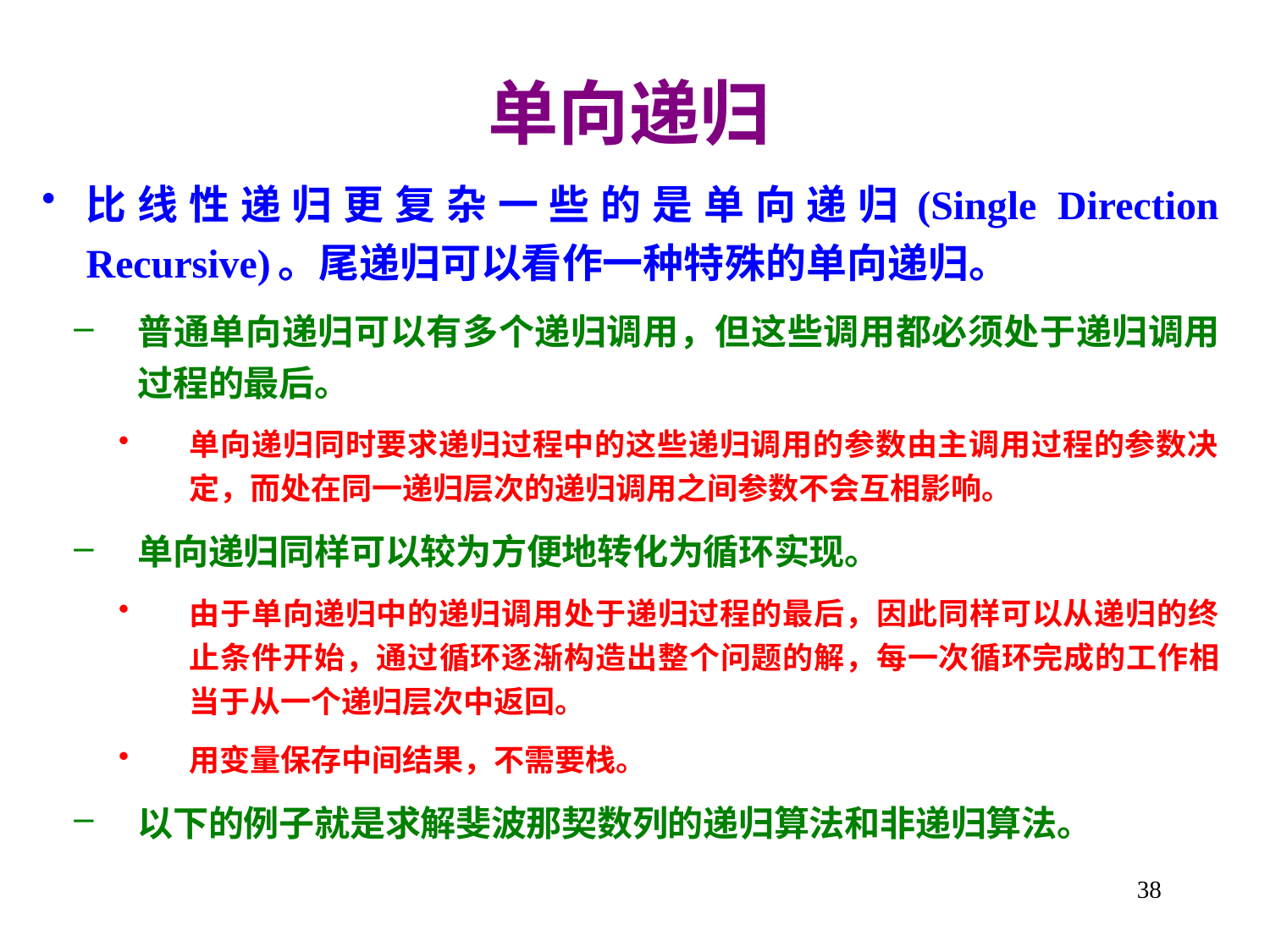

单向递归
比线性递归更复杂一些的是单向递归(Single Direction Recursive)。尾递归可以看作一种特殊的单向递归。
普通单向递归可以有多个递归调用，但这些调用都必须处于递归调用过程的最后。
单向递归同时要求递归过程中的这些递归调用的参数由主调用过程的参数决定，而处在同一递归层次的递归调用之间参数不会互相影响。
单向递归同样可以较为方便地转化为循环实现。
由于单向递归中的递归调用处于递归过程的最后，因此同样可以从递归的终止条件开始，通过循环逐渐构造出整个问题的解，每一次循环完成的工作相当于从一个递归层次中返回。
用变量保存中间结果，不需要栈。
以下的例子就是求解斐波那契数列的递归算法和非递归算法。
38